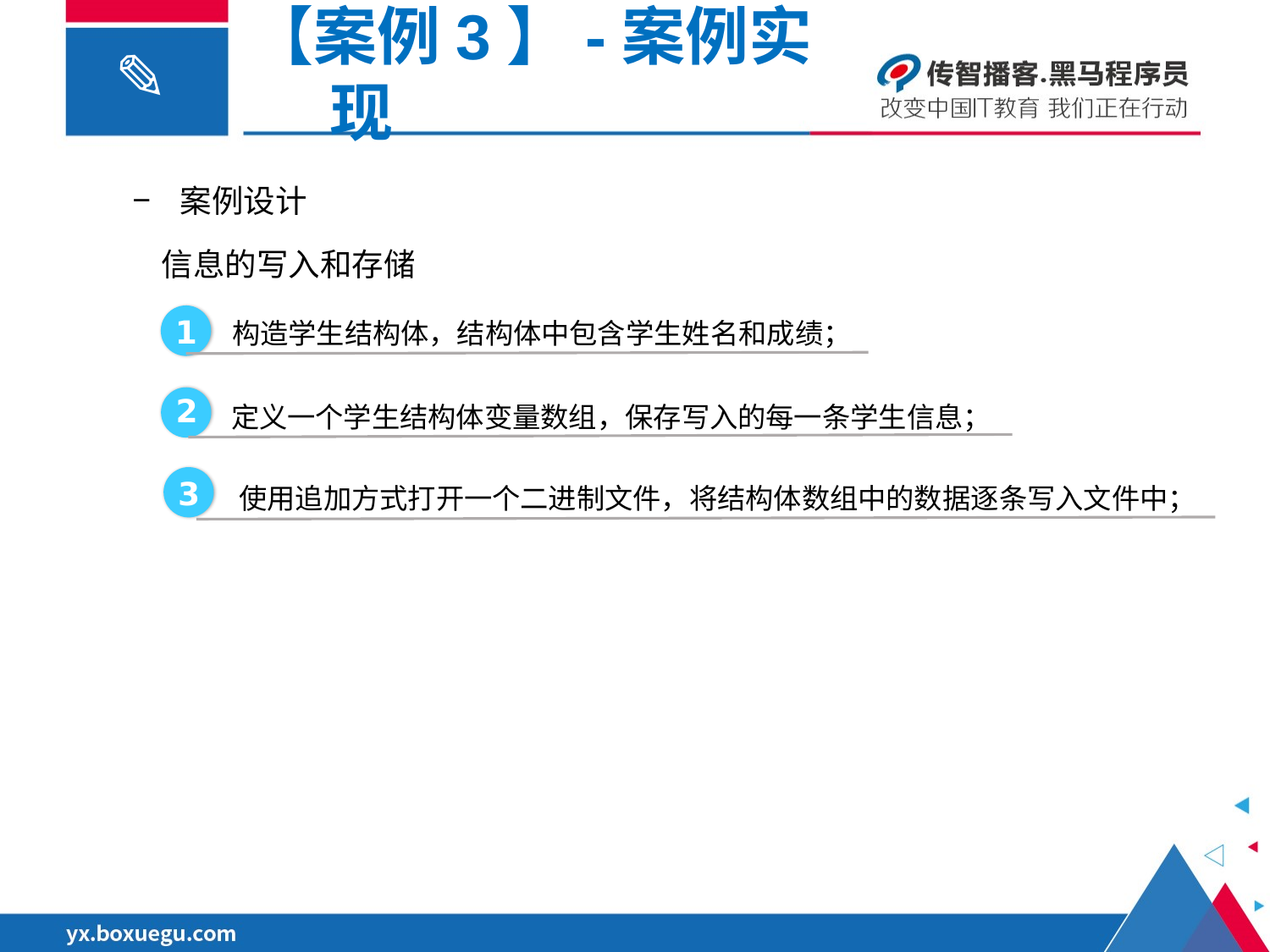

【案例3】-案例实现
案例设计
   信息的写入和存储
构造学生结构体，结构体中包含学生姓名和成绩；

1
定义一个学生结构体变量数组，保存写入的每一条学生信息；
2

使用追加方式打开一个二进制文件，将结构体数组中的数据逐条写入文件中；

3